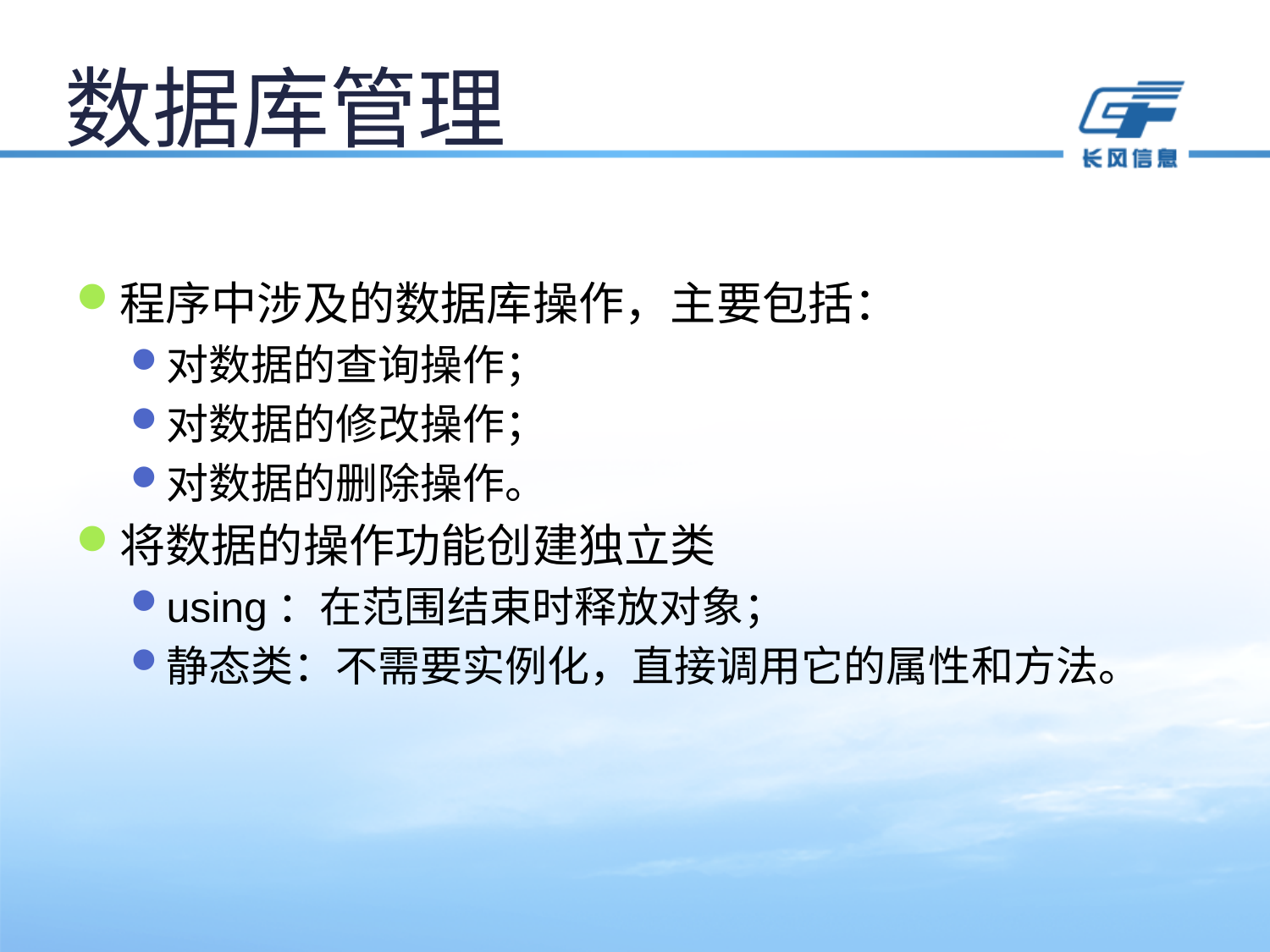

# 数据库管理
程序中涉及的数据库操作，主要包括：
对数据的查询操作；
对数据的修改操作；
对数据的删除操作。
将数据的操作功能创建独立类
using：在范围结束时释放对象；
静态类：不需要实例化，直接调用它的属性和方法。